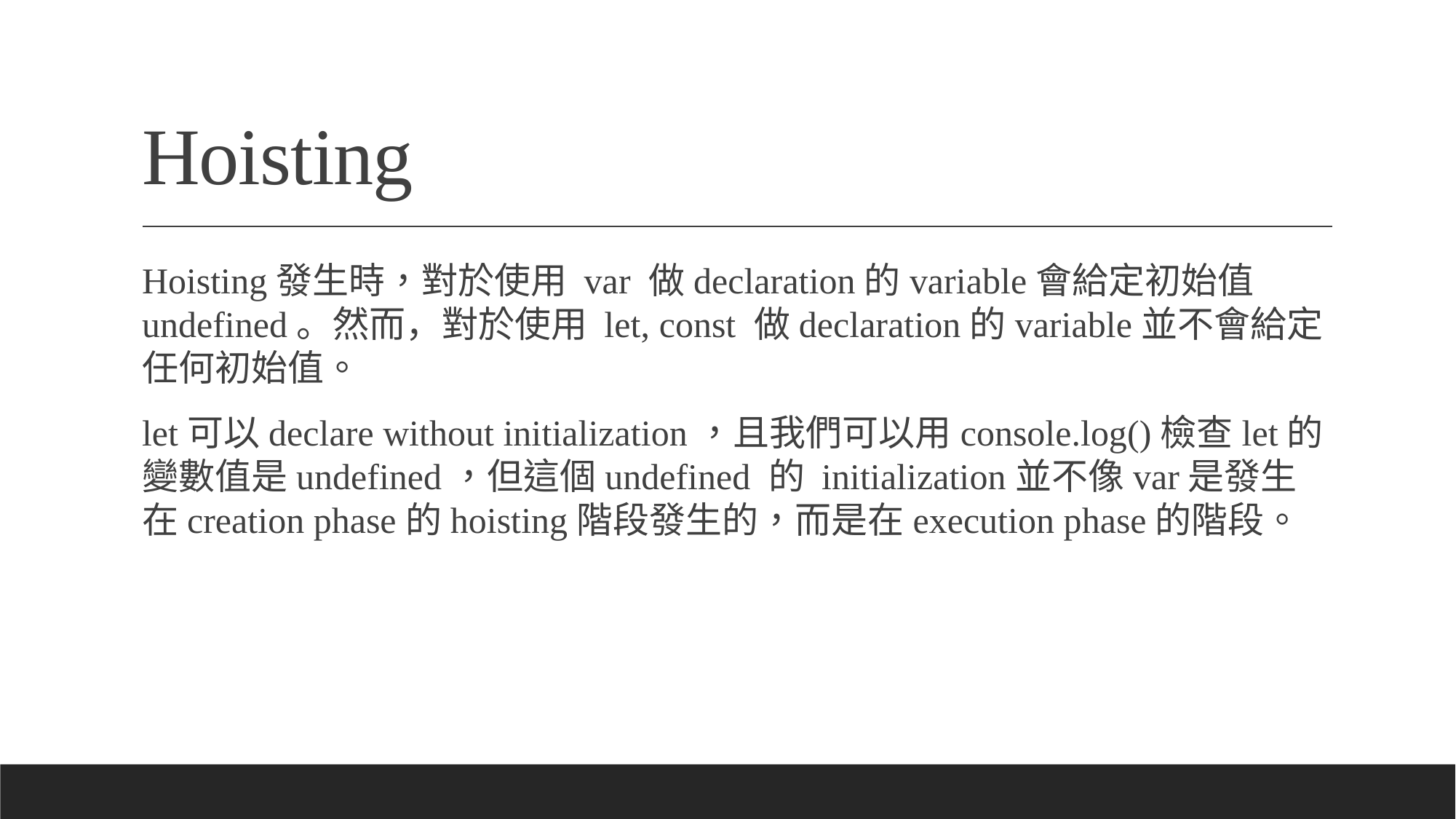

# Hoisting
Hoisting發生時，對於使用 var 做declaration的variable會給定初始值undefined。然而，對於使用 let, const 做declaration的variable並不會給定任何初始值。
let可以declare without initialization，且我們可以用console.log()檢查let的變數值是undefined，但這個undefined 的 initialization並不像var是發生在creation phase的hoisting階段發生的，而是在execution phase的階段。